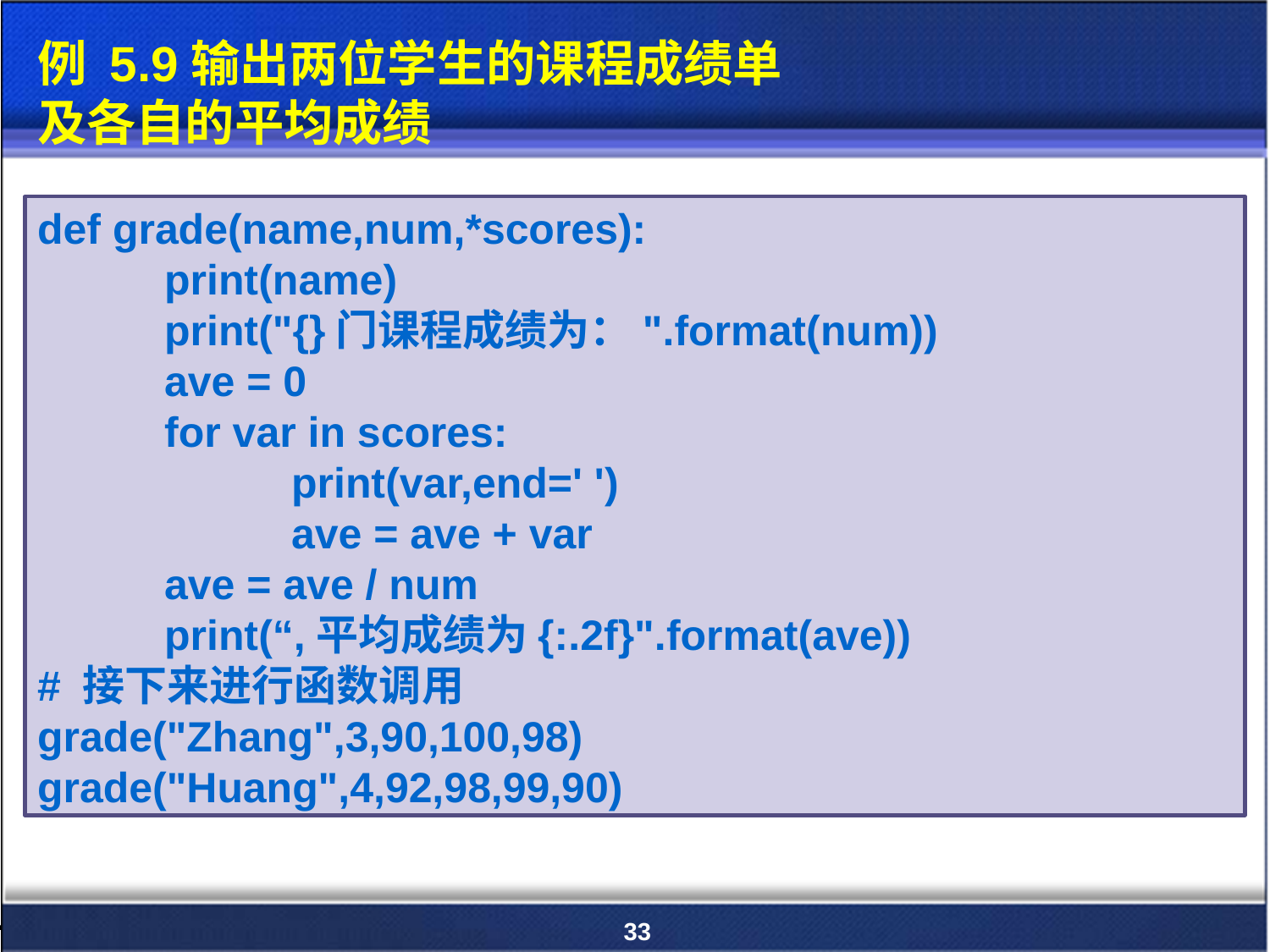

例 5.9输出两位学生的课程成绩单
及各自的平均成绩

def grade(name,num,*scores):
	print(name)
	print("{}门课程成绩为：".format(num))
	ave = 0
	for var in scores:
		print(var,end=' ')
		ave = ave + var
	ave = ave / num
	print(“,平均成绩为{:.2f}".format(ave))
# 接下来进行函数调用
grade("Zhang",3,90,100,98)
grade("Huang",4,92,98,99,90)

33